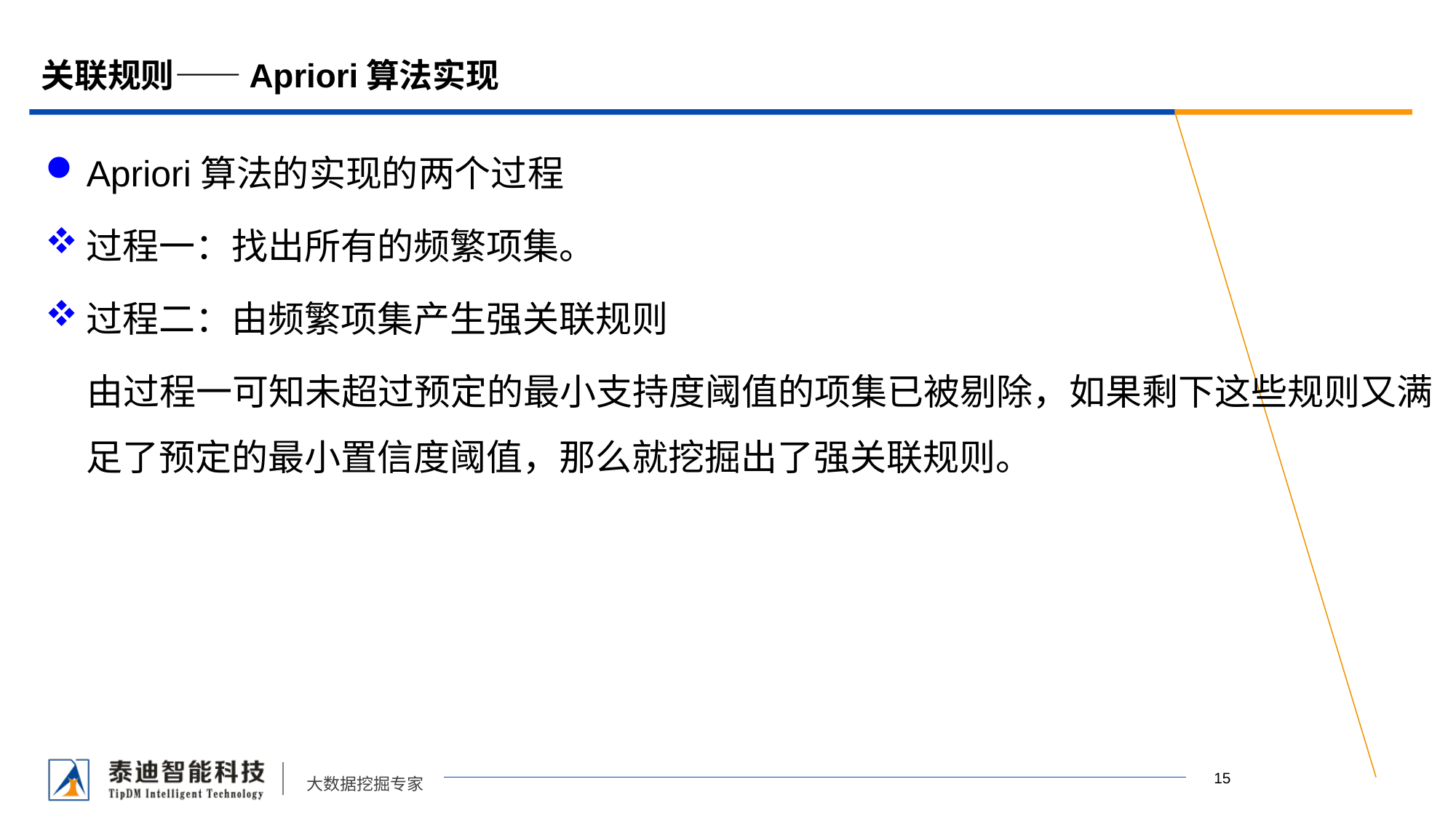

# 关联规则——Apriori算法实现
Apriori算法的实现的两个过程
过程一：找出所有的频繁项集。
过程二：由频繁项集产生强关联规则
    由过程一可知未超过预定的最小支持度阈值的项集已被剔除，如果剩下这些规则又满足了预定的最小置信度阈值，那么就挖掘出了强关联规则。